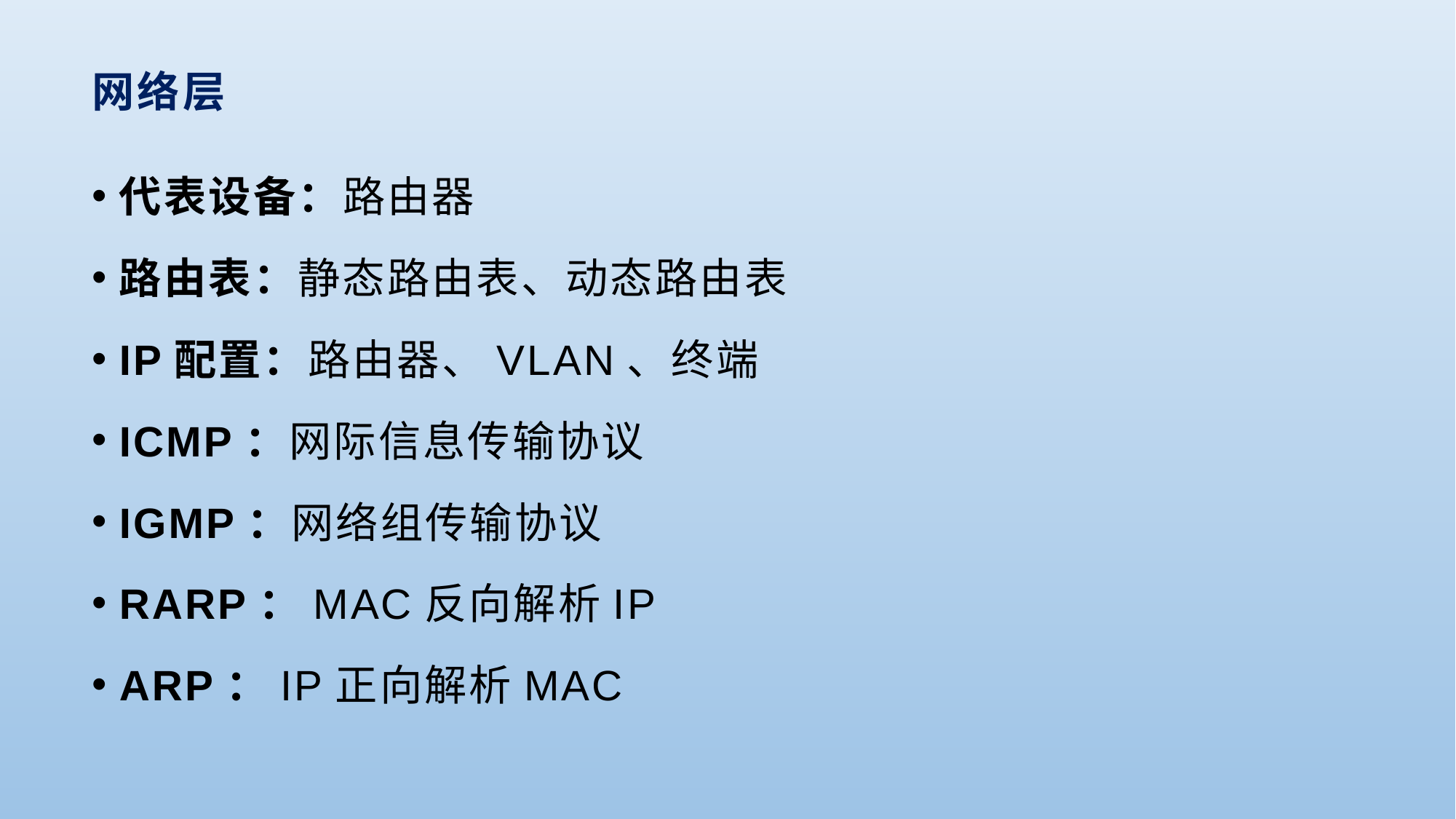

# 网络层
代表设备：路由器
路由表：静态路由表、动态路由表
IP配置：路由器、VLAN、终端
ICMP：网际信息传输协议
IGMP：网络组传输协议
RARP：MAC反向解析IP
ARP：IP正向解析MAC